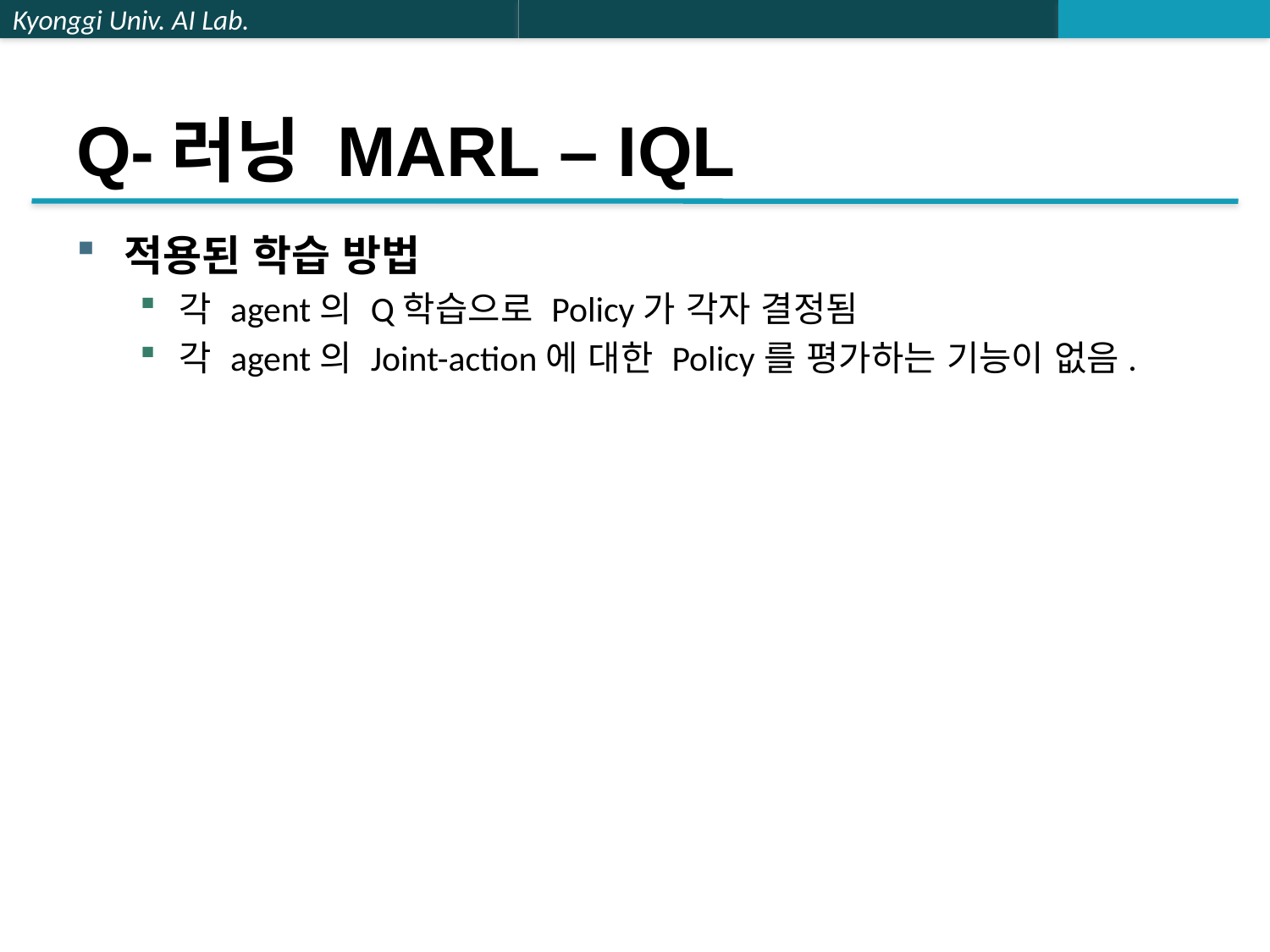

# Q-러닝 MARL – IQL
적용된 학습 방법
각 agent의 Q학습으로 Policy가 각자 결정됨
각 agent의 Joint-action에 대한 Policy를 평가하는 기능이 없음.